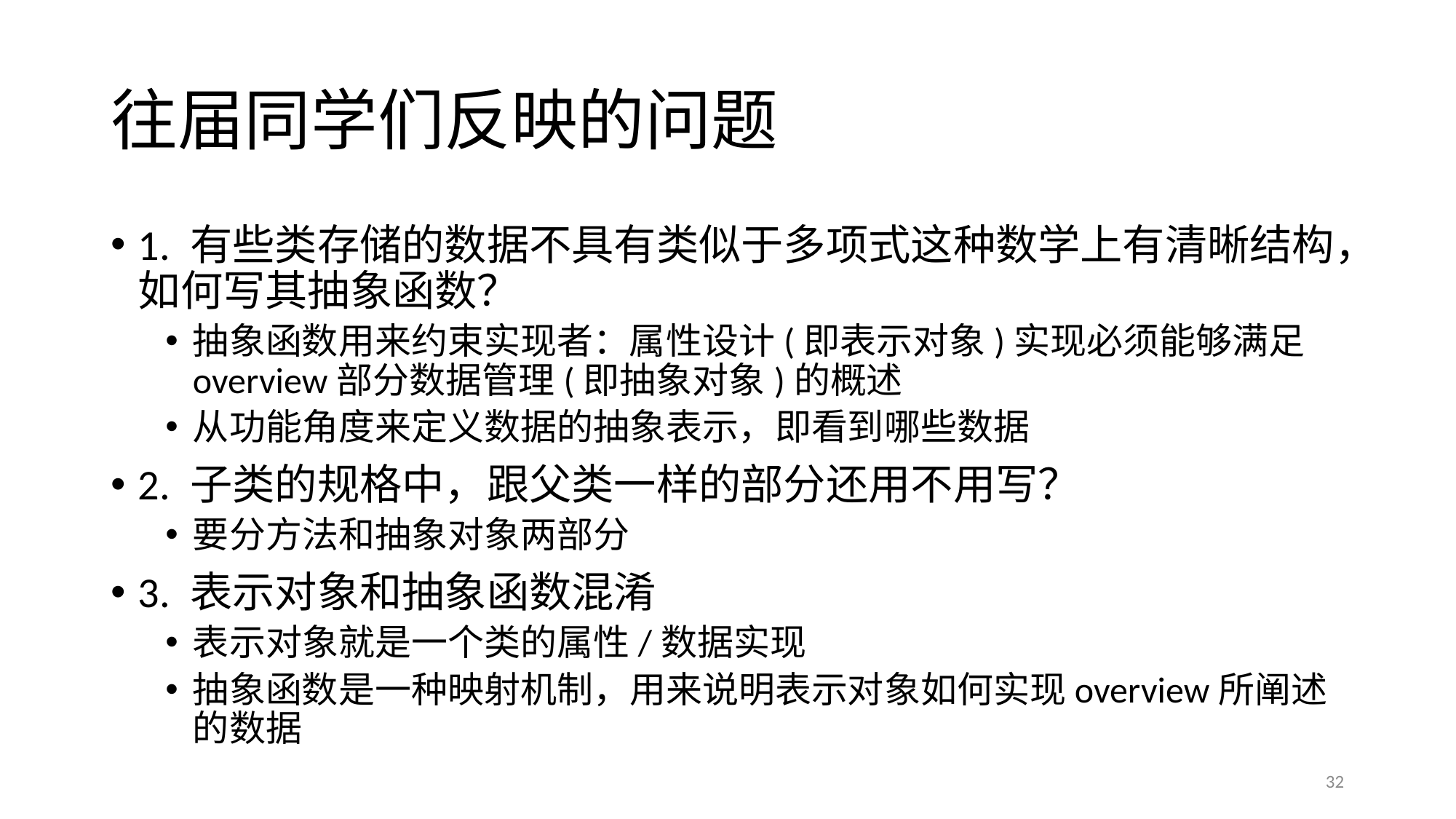

# 往届同学们反映的问题
1. 有些类存储的数据不具有类似于多项式这种数学上有清晰结构，如何写其抽象函数？
抽象函数用来约束实现者：属性设计(即表示对象)实现必须能够满足overview部分数据管理(即抽象对象)的概述
从功能角度来定义数据的抽象表示，即看到哪些数据
2. 子类的规格中，跟父类一样的部分还用不用写？
要分方法和抽象对象两部分
3. 表示对象和抽象函数混淆
表示对象就是一个类的属性/数据实现
抽象函数是一种映射机制，用来说明表示对象如何实现overview所阐述的数据
32